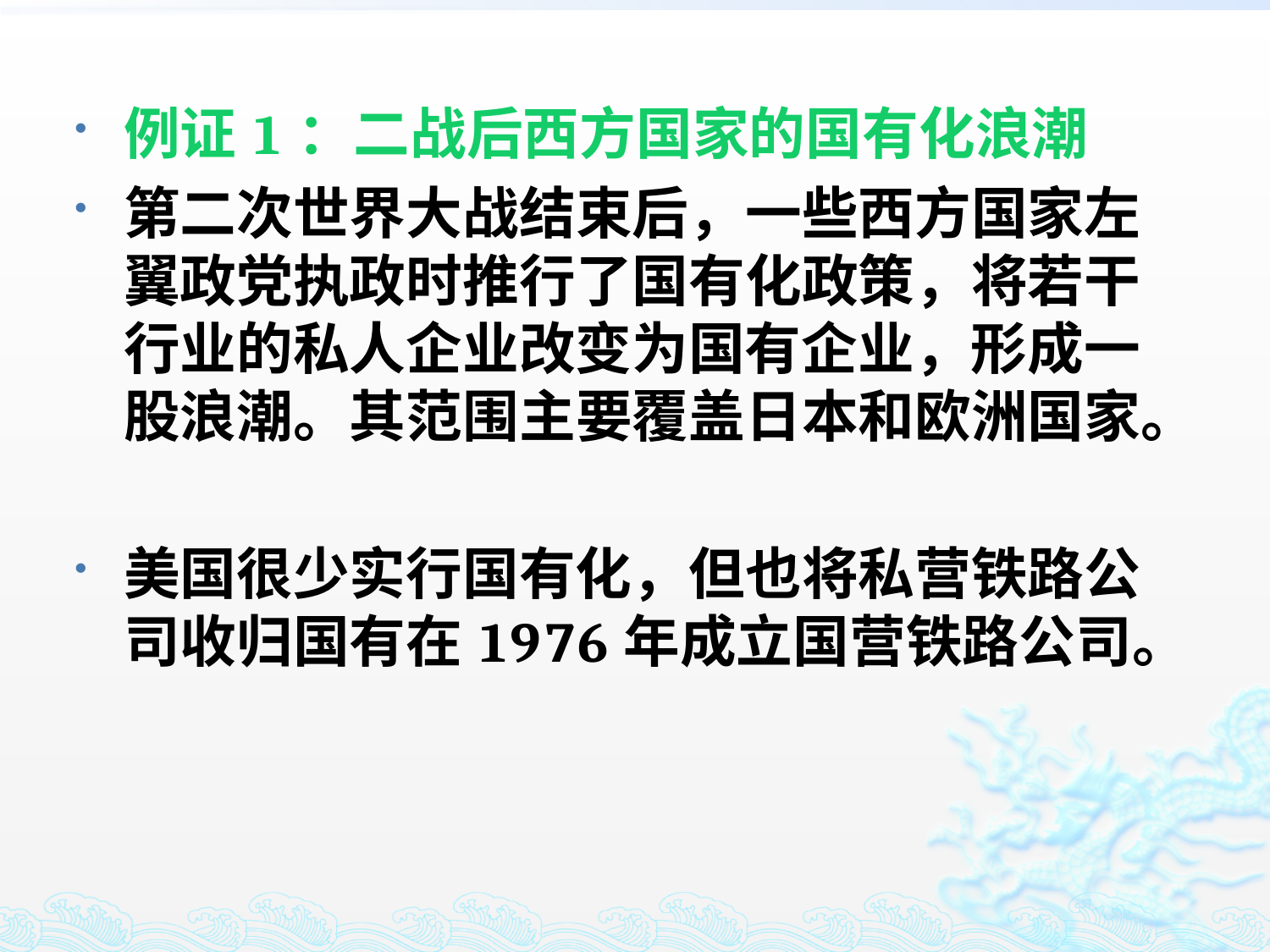

例证1：二战后西方国家的国有化浪潮
第二次世界大战结束后，一些西方国家左翼政党执政时推行了国有化政策，将若干行业的私人企业改变为国有企业，形成一股浪潮。其范围主要覆盖日本和欧洲国家。

美国很少实行国有化，但也将私营铁路公司收归国有在1976年成立国营铁路公司。